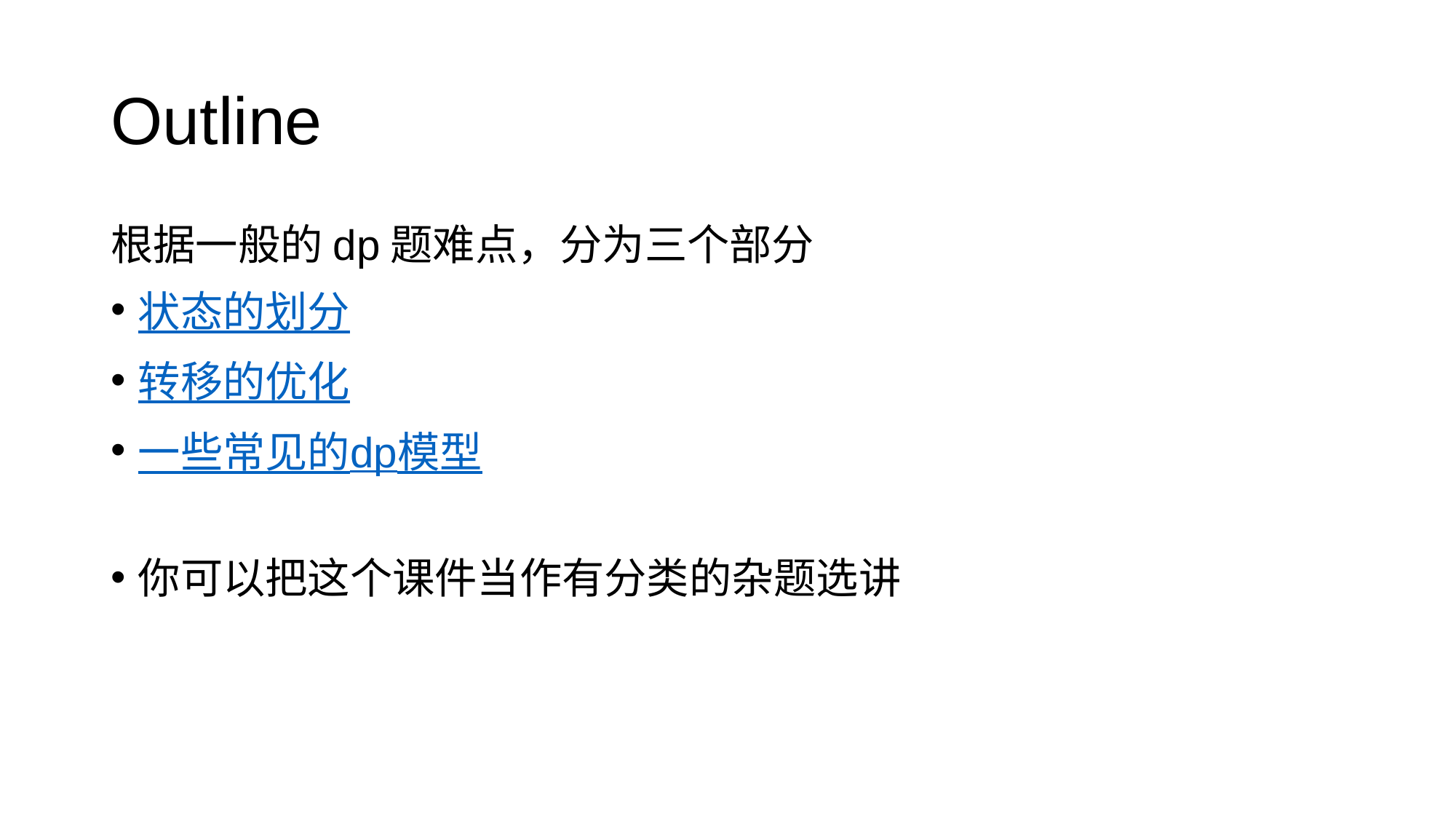

# Outline
根据一般的dp题难点，分为三个部分
状态的划分
转移的优化
一些常见的dp模型

你可以把这个课件当作有分类的杂题选讲